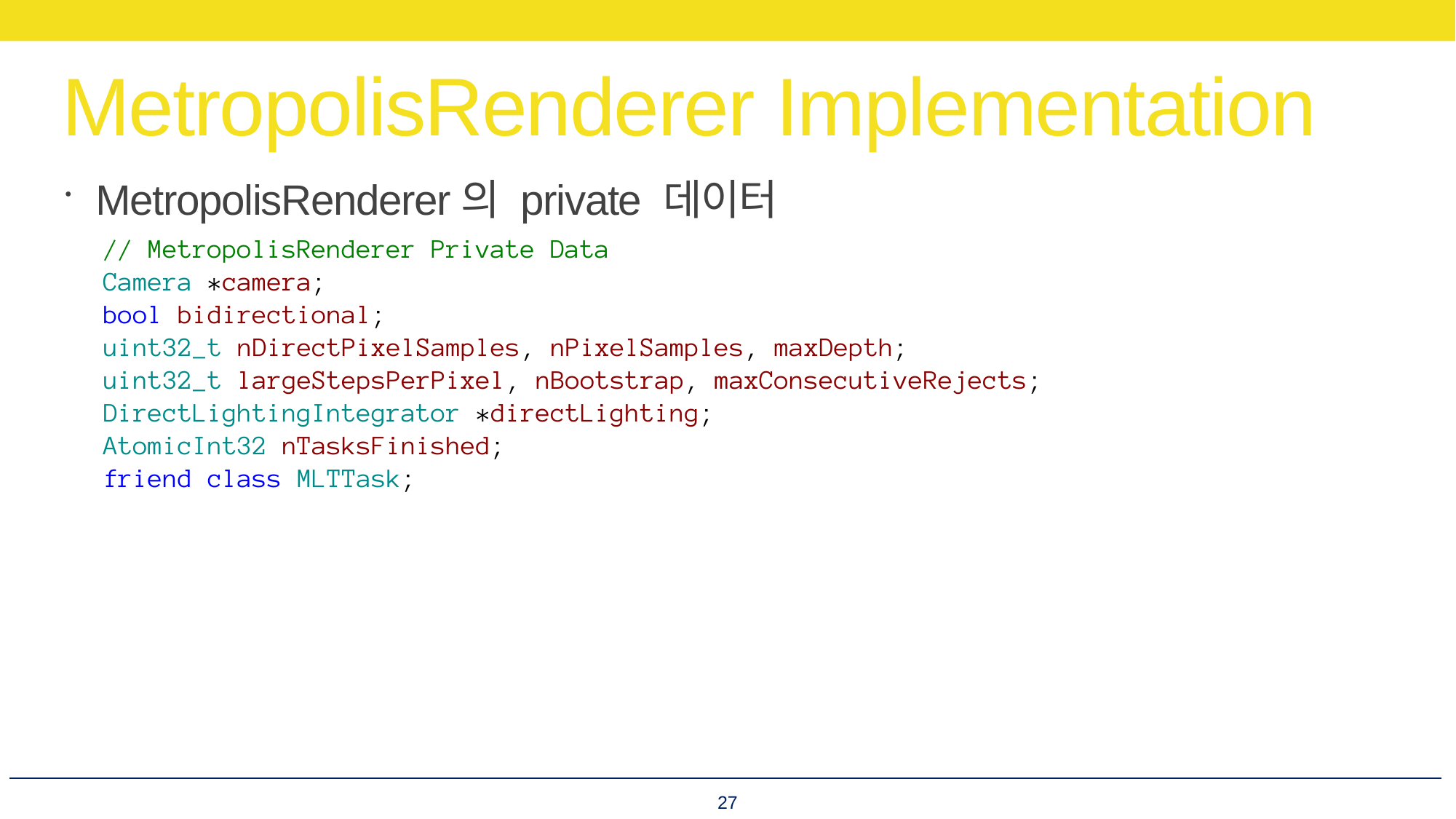

# MetropolisRenderer Implementation
MetropolisRenderer의 private 데이터
// MetropolisRenderer Private Data
Camera *camera;
bool bidirectional;
uint32_t nDirectPixelSamples, nPixelSamples, maxDepth;
uint32_t largeStepsPerPixel, nBootstrap, maxConsecutiveRejects;
DirectLightingIntegrator *directLighting;
AtomicInt32 nTasksFinished;
friend class MLTTask;
27